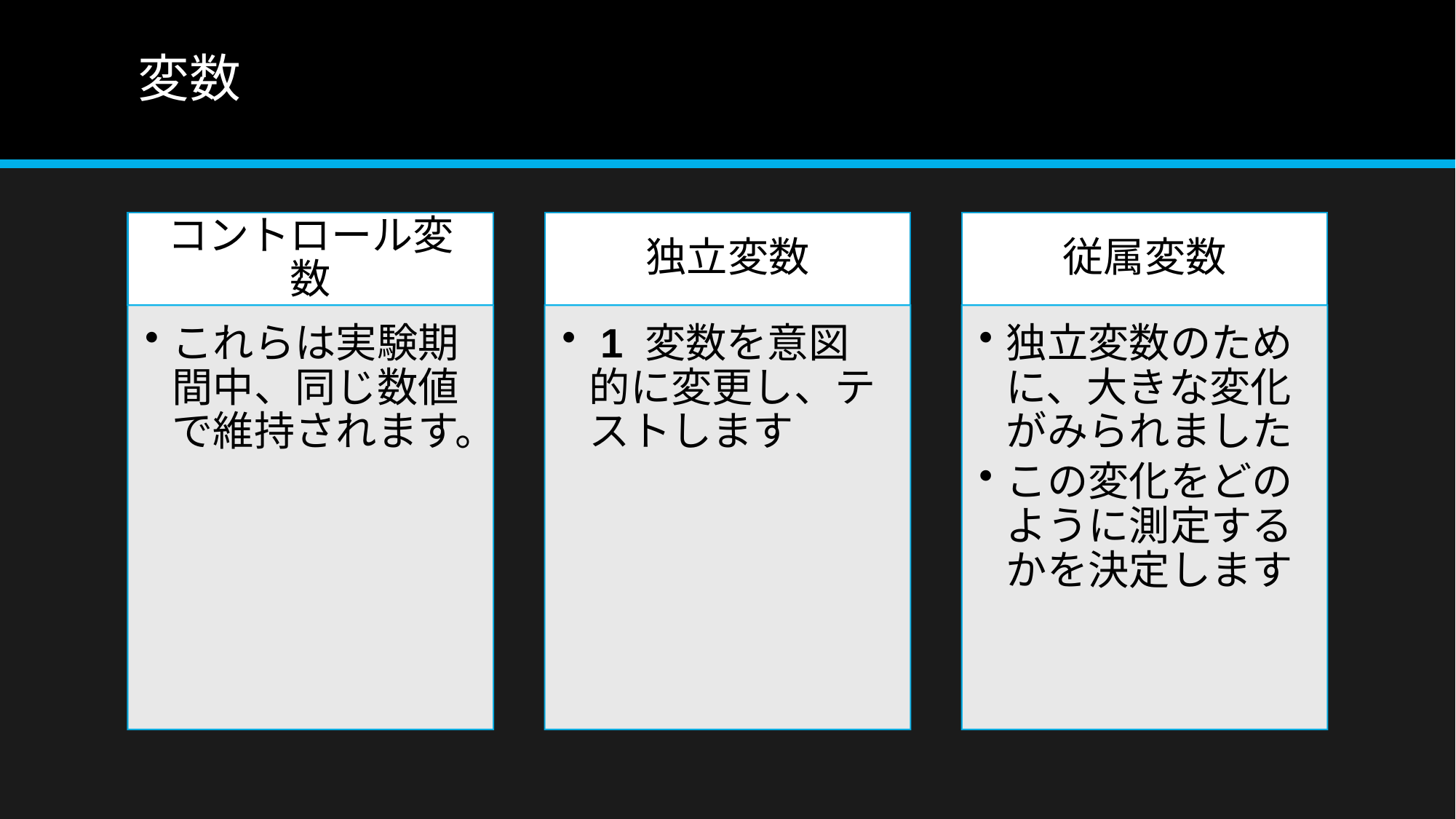

# 変数
コントロール変数
これらは実験期間中、同じ数値で維持されます。
独立変数
 1 変数を意図的に変更し、テストします
従属変数
独立変数のために、大きな変化がみられました
この変化をどのように測定するかを決定します